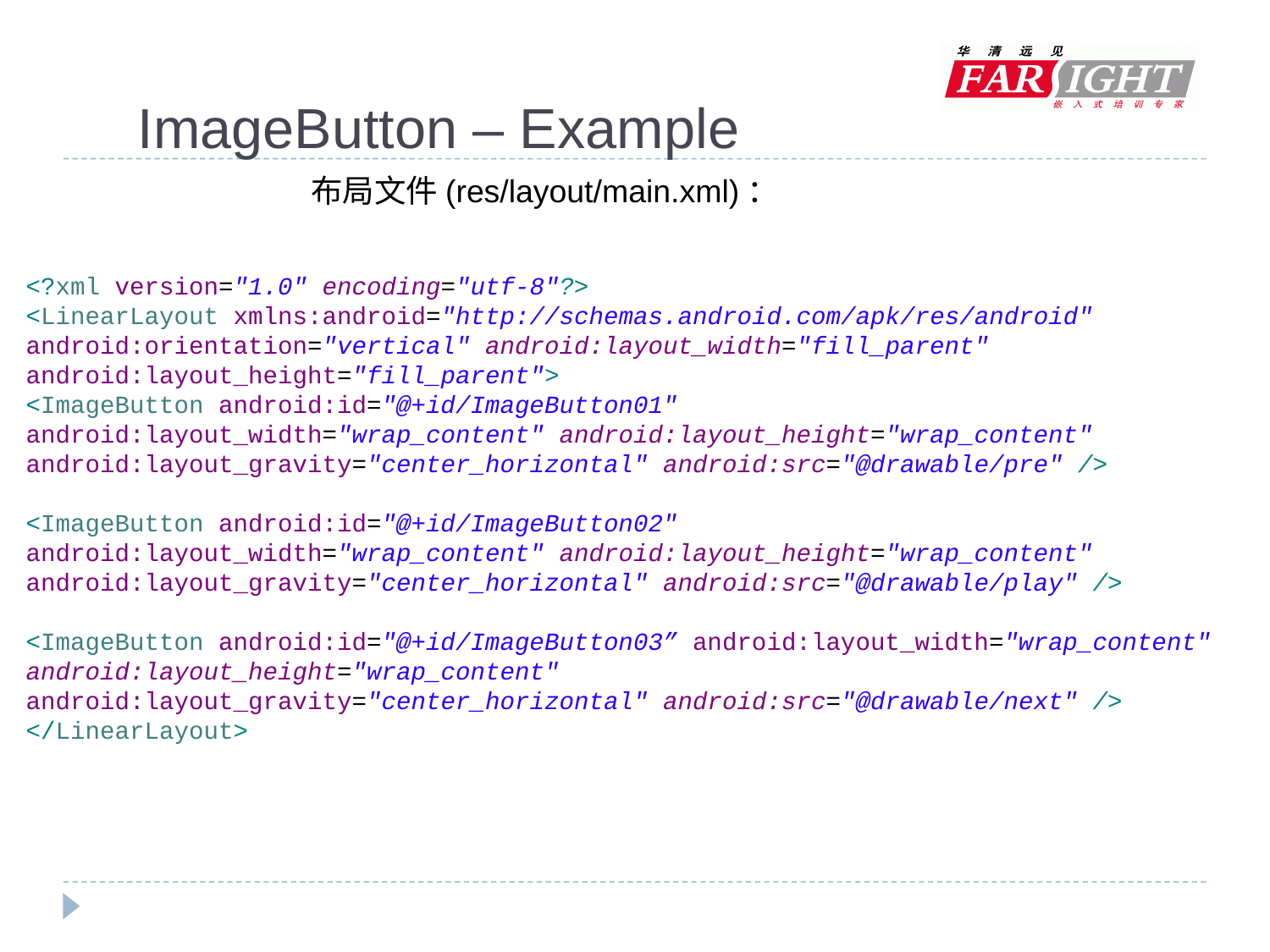

# ImageButton – Example
布局文件(res/layout/main.xml)：
<?xml version="1.0" encoding="utf-8"?>
<LinearLayout xmlns:android="http://schemas.android.com/apk/res/android"
android:orientation="vertical" android:layout_width="fill_parent"
android:layout_height="fill_parent">
<ImageButton android:id="@+id/ImageButton01"
android:layout_width="wrap_content" android:layout_height="wrap_content"
android:layout_gravity="center_horizontal" android:src="@drawable/pre" />

<ImageButton android:id="@+id/ImageButton02"
android:layout_width="wrap_content" android:layout_height="wrap_content"
android:layout_gravity="center_horizontal" android:src="@drawable/play" />

<ImageButton android:id="@+id/ImageButton03” android:layout_width="wrap_content" android:layout_height="wrap_content"
android:layout_gravity="center_horizontal" android:src="@drawable/next" />
</LinearLayout>